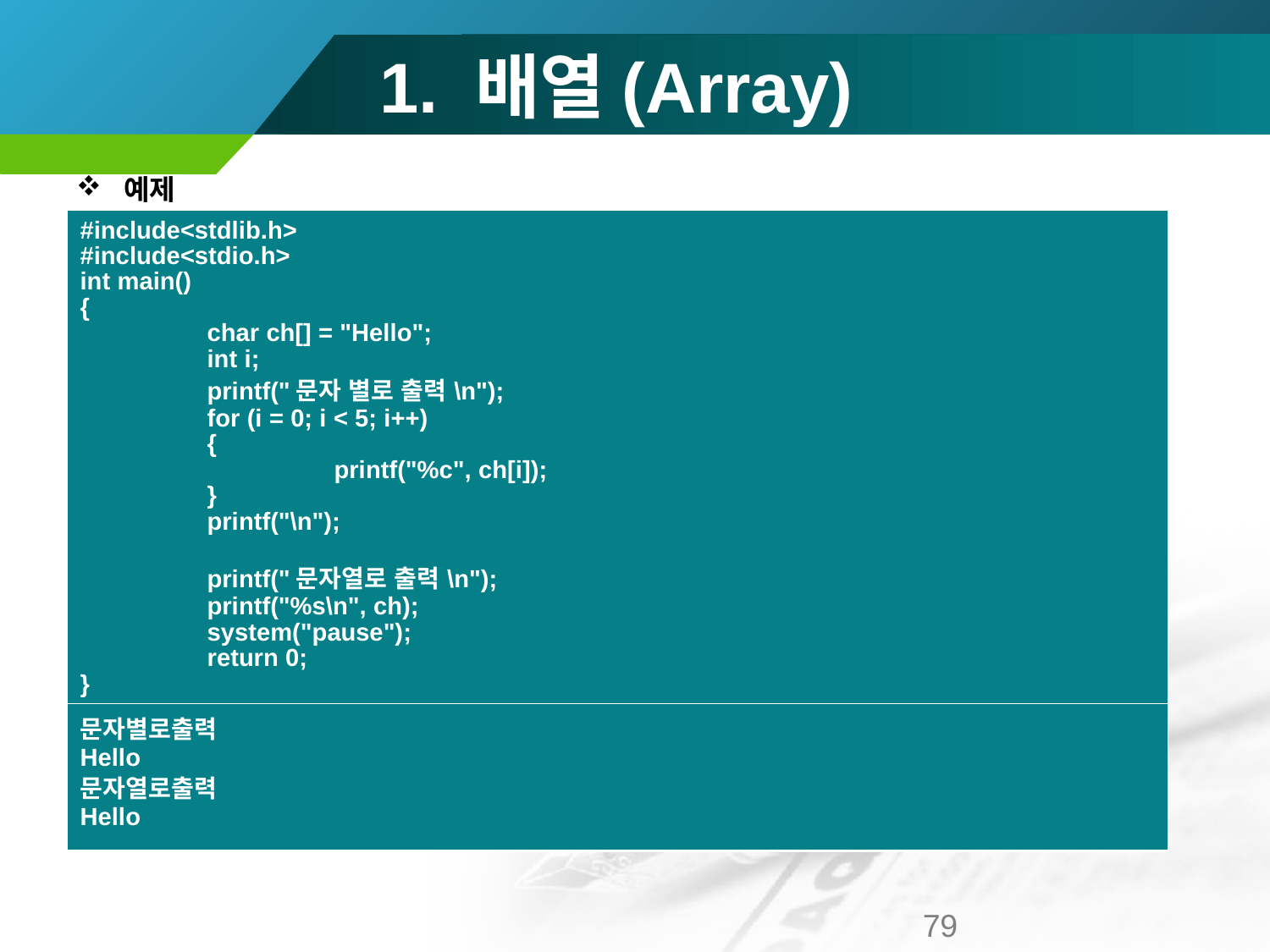

# 1. 배열(Array)
예제
| #include<stdlib.h> #include<stdio.h> int main() { char ch[] = "Hello"; int i; printf("문자 별로 출력\n"); for (i = 0; i < 5; i++) { printf("%c", ch[i]); } printf("\n"); printf("문자열로 출력\n"); printf("%s\n", ch); system("pause"); return 0; } |
| --- |
| 문자별로출력 Hello 문자열로출력 Hello |
79